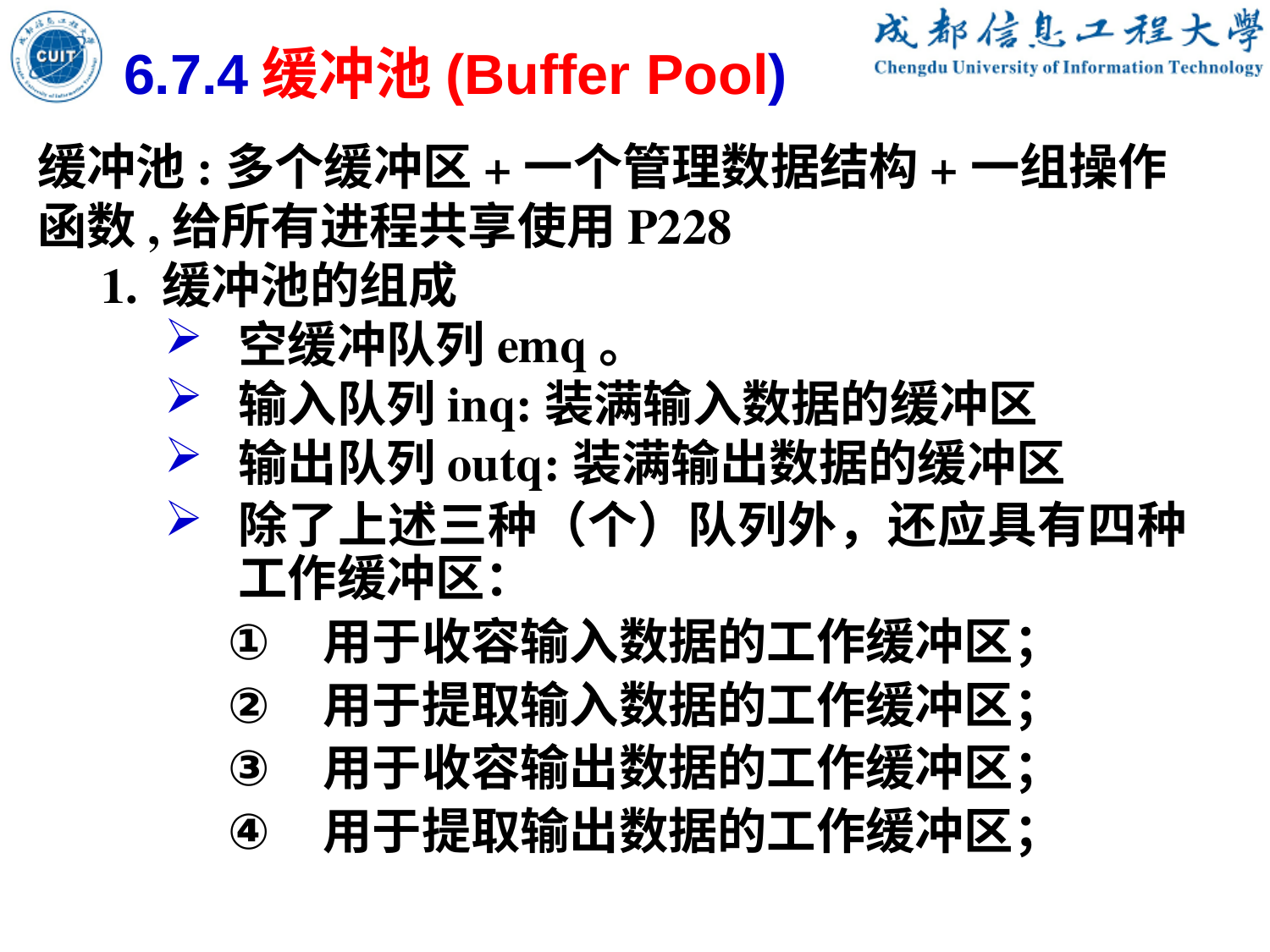

6.7.4缓冲池(Buffer Pool)
缓冲池:多个缓冲区+一个管理数据结构+一组操作函数,给所有进程共享使用P228
1. 缓冲池的组成
空缓冲队列emq。
输入队列inq:装满输入数据的缓冲区
输出队列outq:装满输出数据的缓冲区
除了上述三种（个）队列外，还应具有四种工作缓冲区：
用于收容输入数据的工作缓冲区；
用于提取输入数据的工作缓冲区；
用于收容输出数据的工作缓冲区；
用于提取输出数据的工作缓冲区；